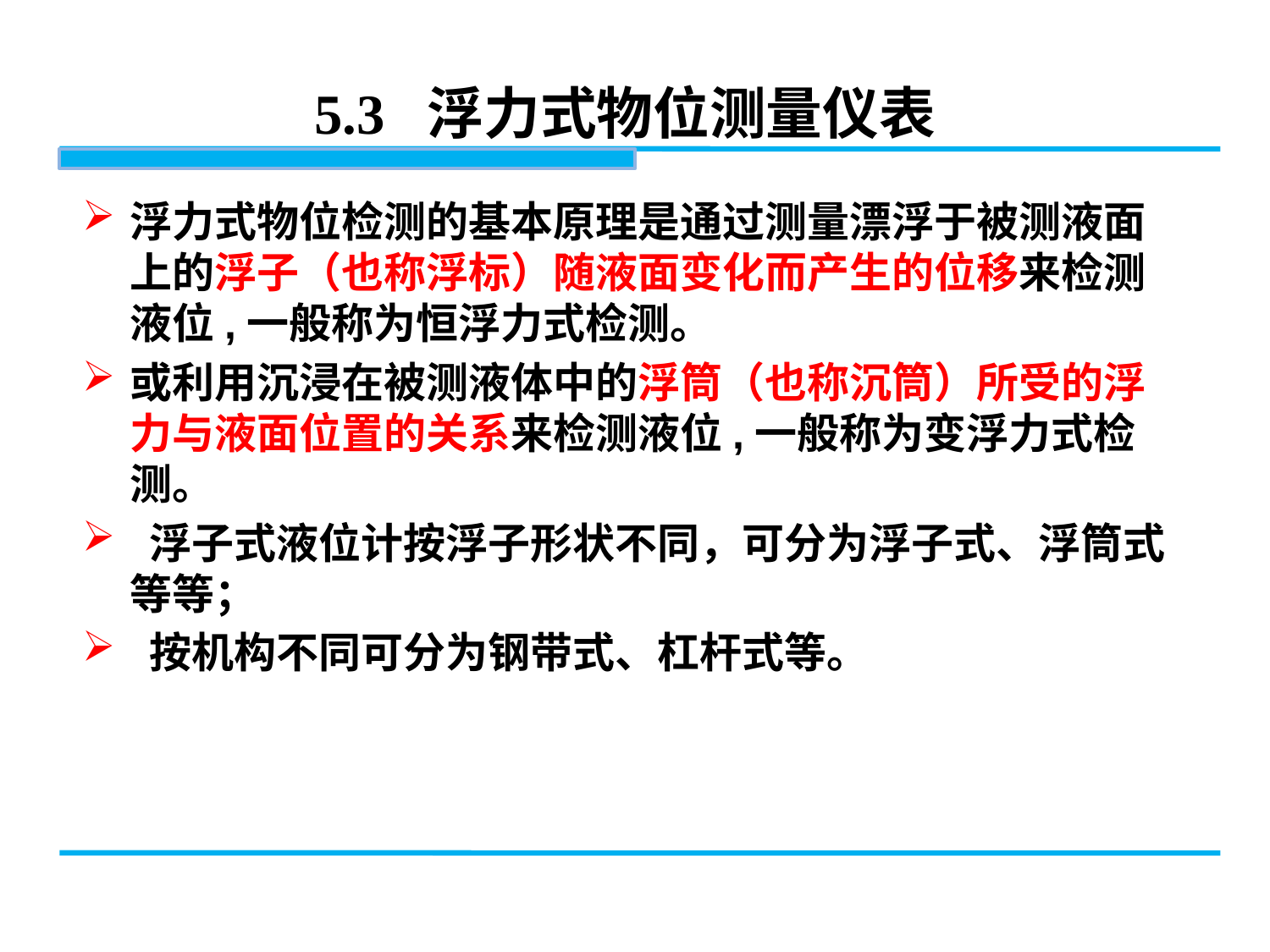

# 5.3  浮力式物位测量仪表
浮力式物位检测的基本原理是通过测量漂浮于被测液面上的浮子（也称浮标）随液面变化而产生的位移来检测液位,一般称为恒浮力式检测。
或利用沉浸在被测液体中的浮筒（也称沉筒）所受的浮力与液面位置的关系来检测液位,一般称为变浮力式检测。
 浮子式液位计按浮子形状不同，可分为浮子式、浮筒式等等；
 按机构不同可分为钢带式、杠杆式等。